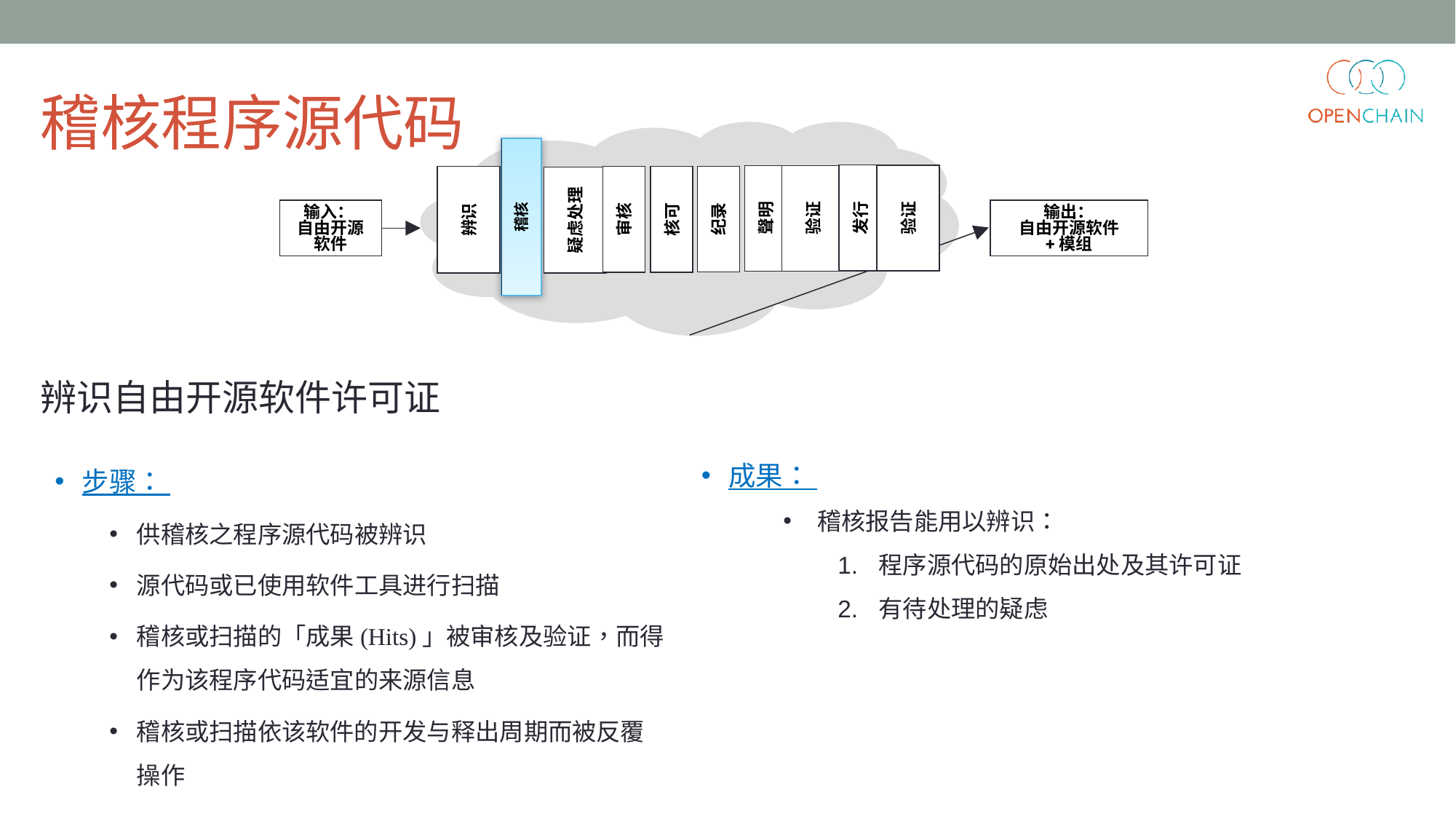

稽核程序源代码

验证
验证
辨识
疑虑处理
发行
稽核
聲明
纪录
审核
核可
输入：
自由开源软件
输出：
自由开源软件
+模组

辨识自由开源软件许可证
成果：
稽核报告能用以辨识：
程序源代码的原始出处及其许可证
有待处理的疑虑

步骤：
供稽核之程序源代码被辨识
源代码或已使用软件工具进行扫描
稽核或扫描的「成果(Hits)」被审核及验证，而得作为该程序代码适宜的来源信息
稽核或扫描依该软件的开发与释出周期而被反覆操作